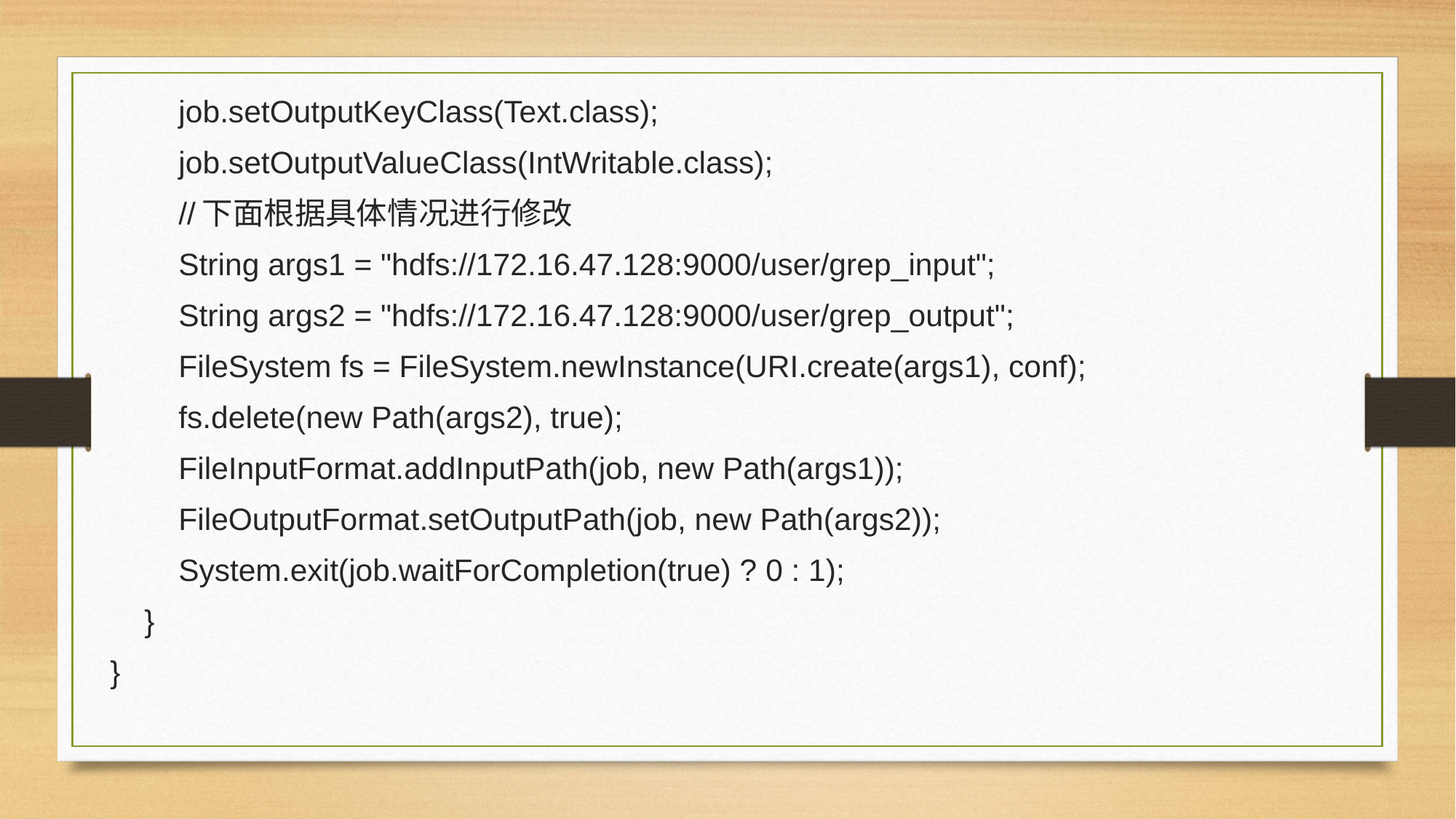

job.setOutputKeyClass(Text.class);
        job.setOutputValueClass(IntWritable.class);
        //下面根据具体情况进行修改
        String args1 = "hdfs://172.16.47.128:9000/user/grep_input";
        String args2 = "hdfs://172.16.47.128:9000/user/grep_output";
        FileSystem fs = FileSystem.newInstance(URI.create(args1), conf);
        fs.delete(new Path(args2), true);
        FileInputFormat.addInputPath(job, new Path(args1));
        FileOutputFormat.setOutputPath(job, new Path(args2));
        System.exit(job.waitForCompletion(true) ? 0 : 1);
    }
}